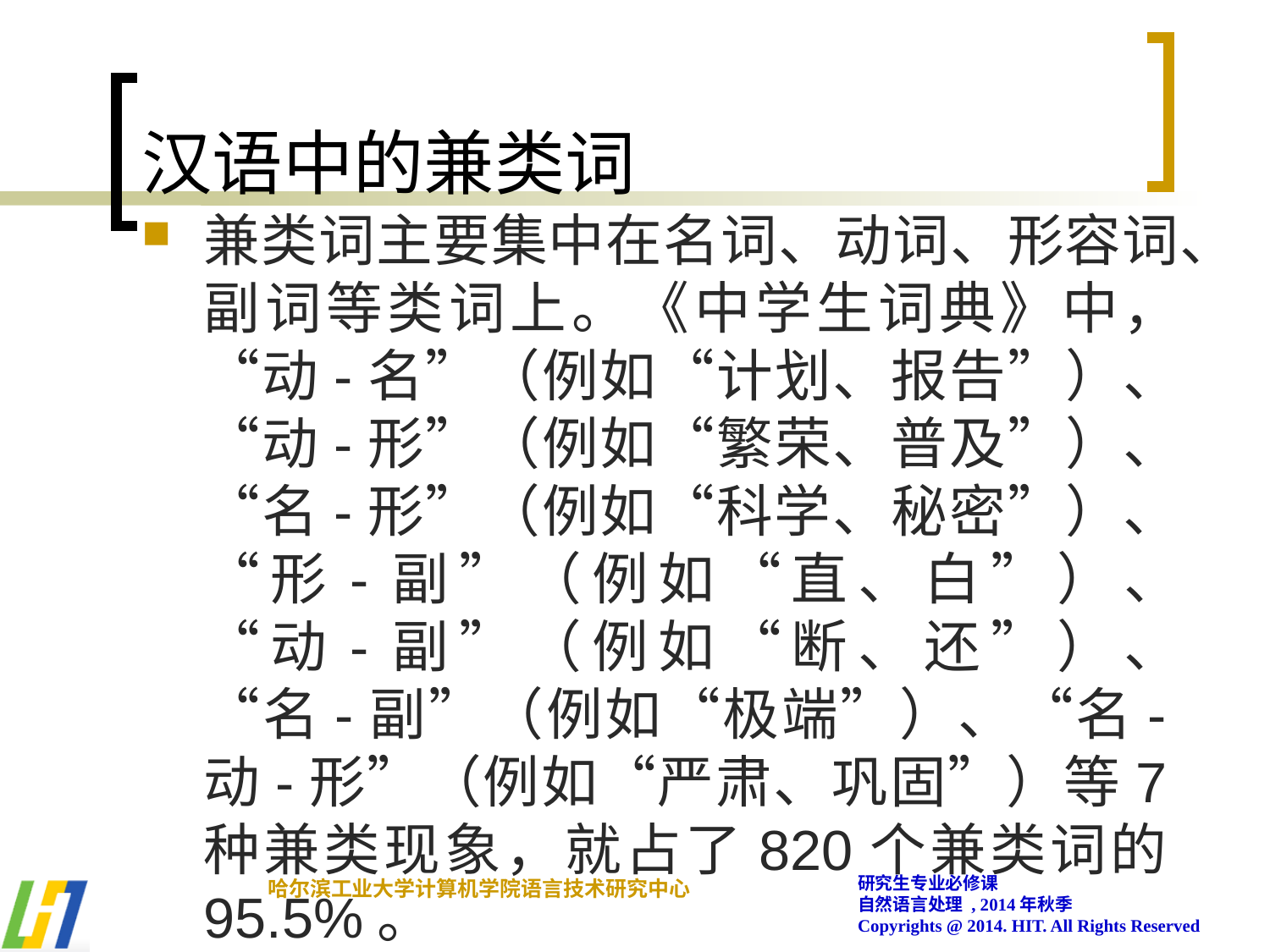

# 汉语中的兼类词
兼类词主要集中在名词、动词、形容词、副词等类词上。《中学生词典》中，“动-名”（例如“计划、报告”）、“动-形”（例如“繁荣、普及”）、“名-形”（例如“科学、秘密”）、“形-副”（例如“直、白”）、“动-副”（例如“断、还”）、“名-副”（例如“极端”）、“名-动-形”（例如“严肃、巩固”）等7种兼类现象，就占了820个兼类词的95.5%。
研究生专业必修课
自然语言处理 , 2014年秋季
Copyrights @ 2014. HIT. All Rights Reserved
哈尔滨工业大学计算机学院语言技术研究中心